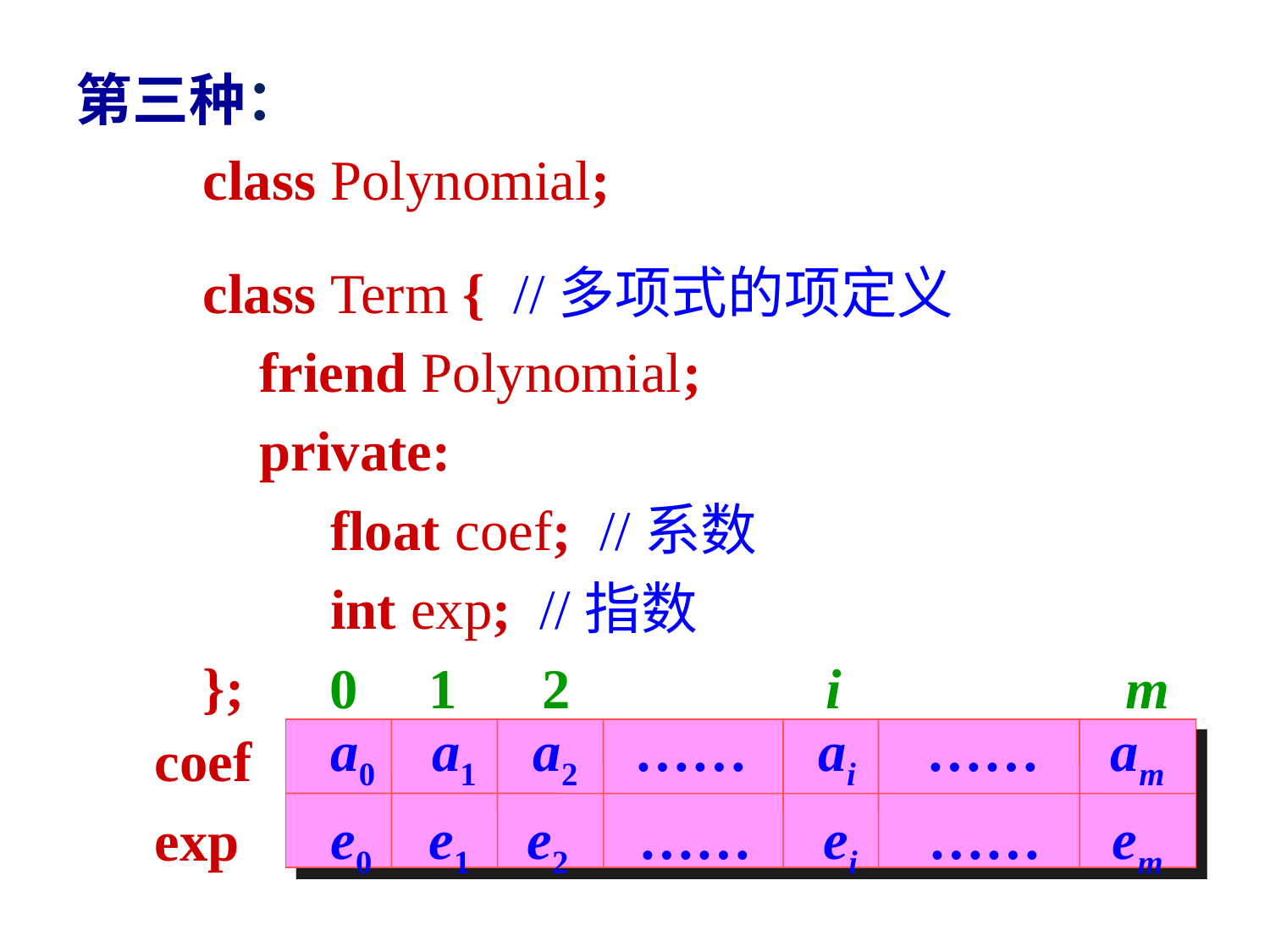

第三种：
	class Polynomial;

	class Term {  //多项式的项定义
	    friend Polynomial;
	    private:
	         float coef;  //系数
	         int exp;  //指数
	};
0     1      2                  i                    m
a0    a1    a2    ……     ai     ……     am
e0    e1    e2     ……     ei     ……     em
coef
exp

67